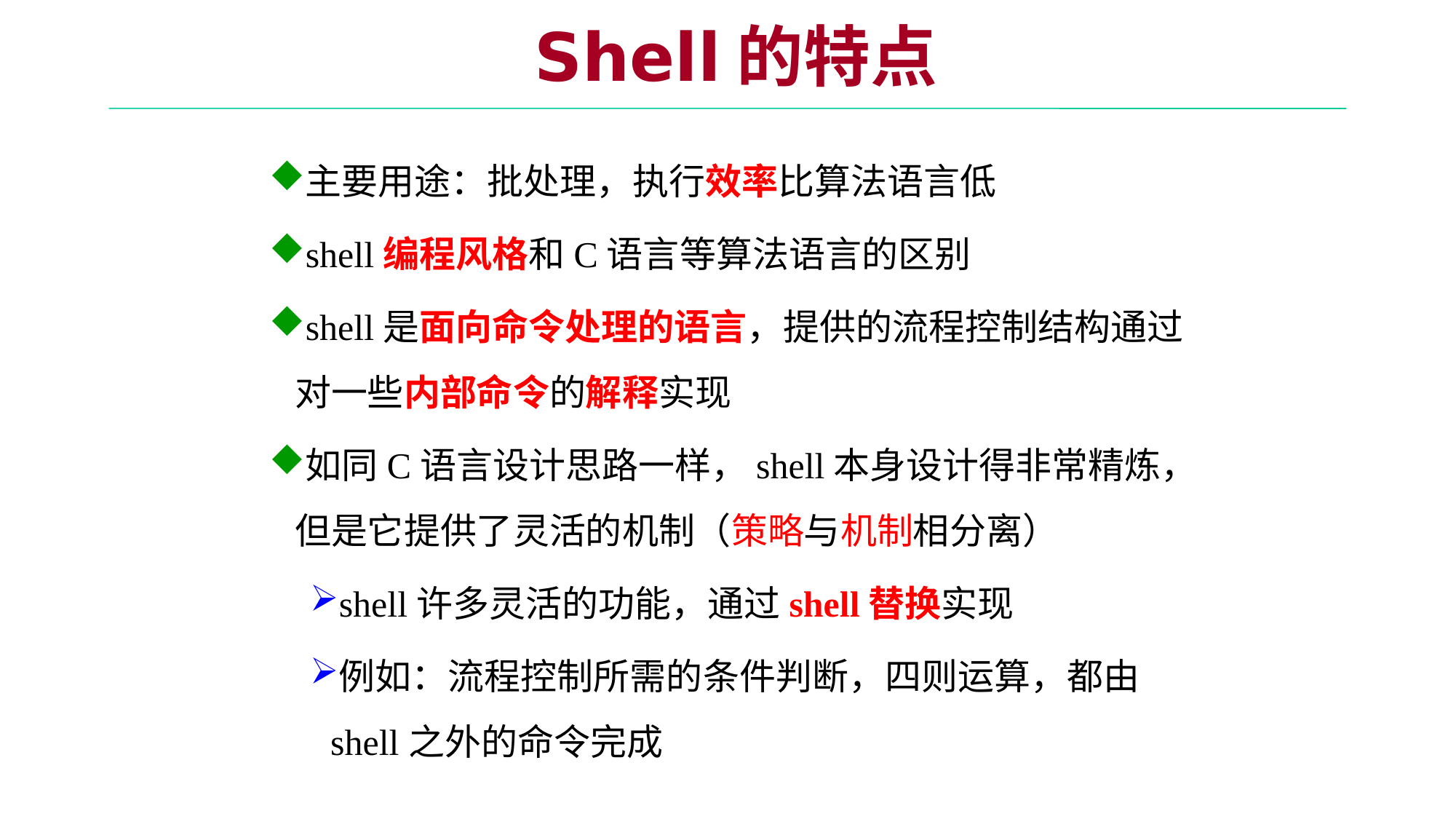

Shell的特点
主要用途：批处理，执行效率比算法语言低
shell编程风格和C语言等算法语言的区别
shell是面向命令处理的语言，提供的流程控制结构通过对一些内部命令的解释实现
如同C语言设计思路一样，shell本身设计得非常精炼，但是它提供了灵活的机制（策略与机制相分离）
shell许多灵活的功能，通过shell替换实现
例如：流程控制所需的条件判断，四则运算，都由shell之外的命令完成